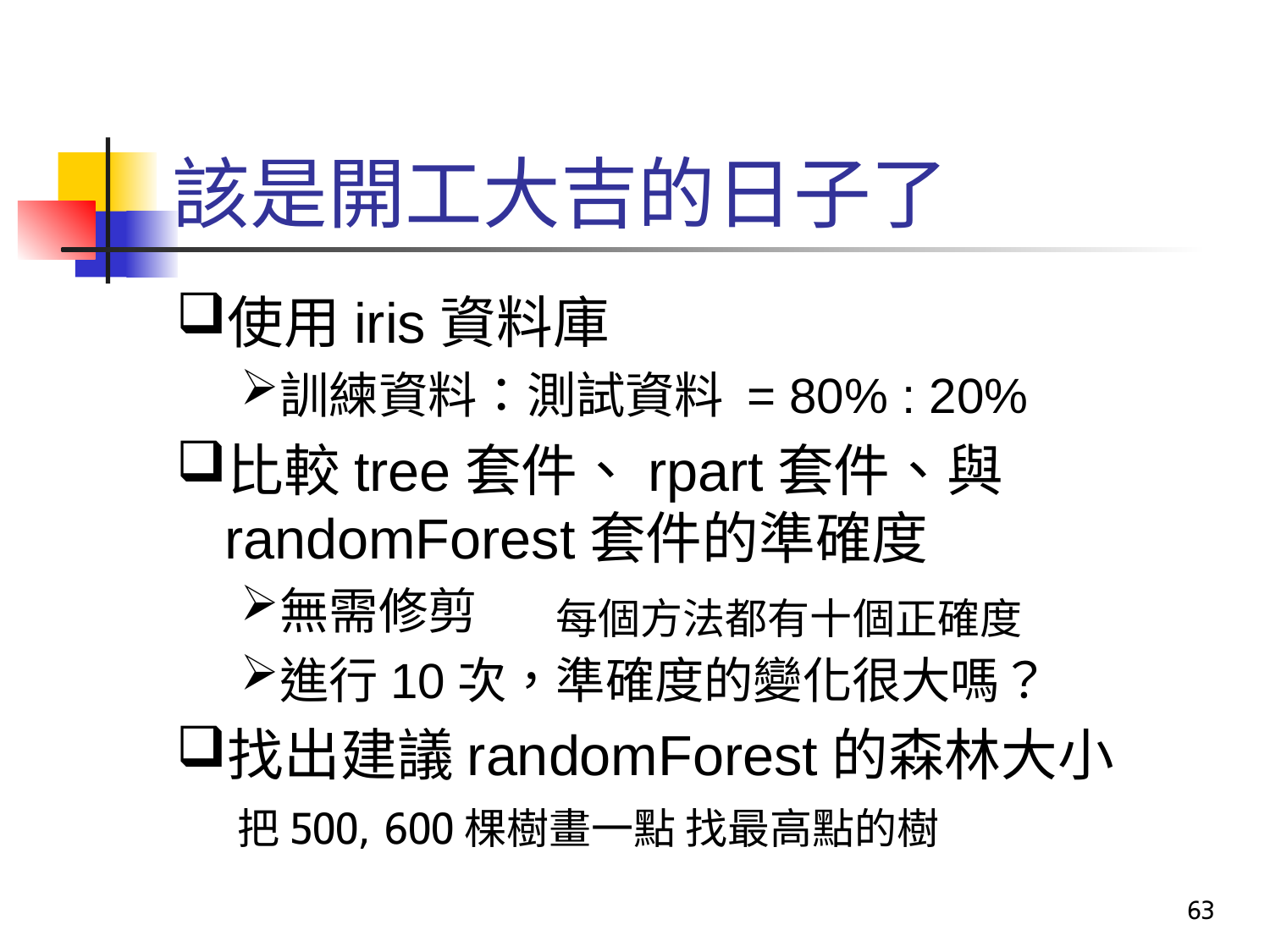

# 該是開工大吉的日子了
使用iris資料庫
訓練資料：測試資料 = 80% : 20%
比較tree套件、rpart套件、與randomForest套件的準確度
無需修剪
進行10次，準確度的變化很大嗎？
找出建議randomForest的森林大小
每個方法都有十個正確度
把500, 600棵樹畫一點 找最高點的樹
63